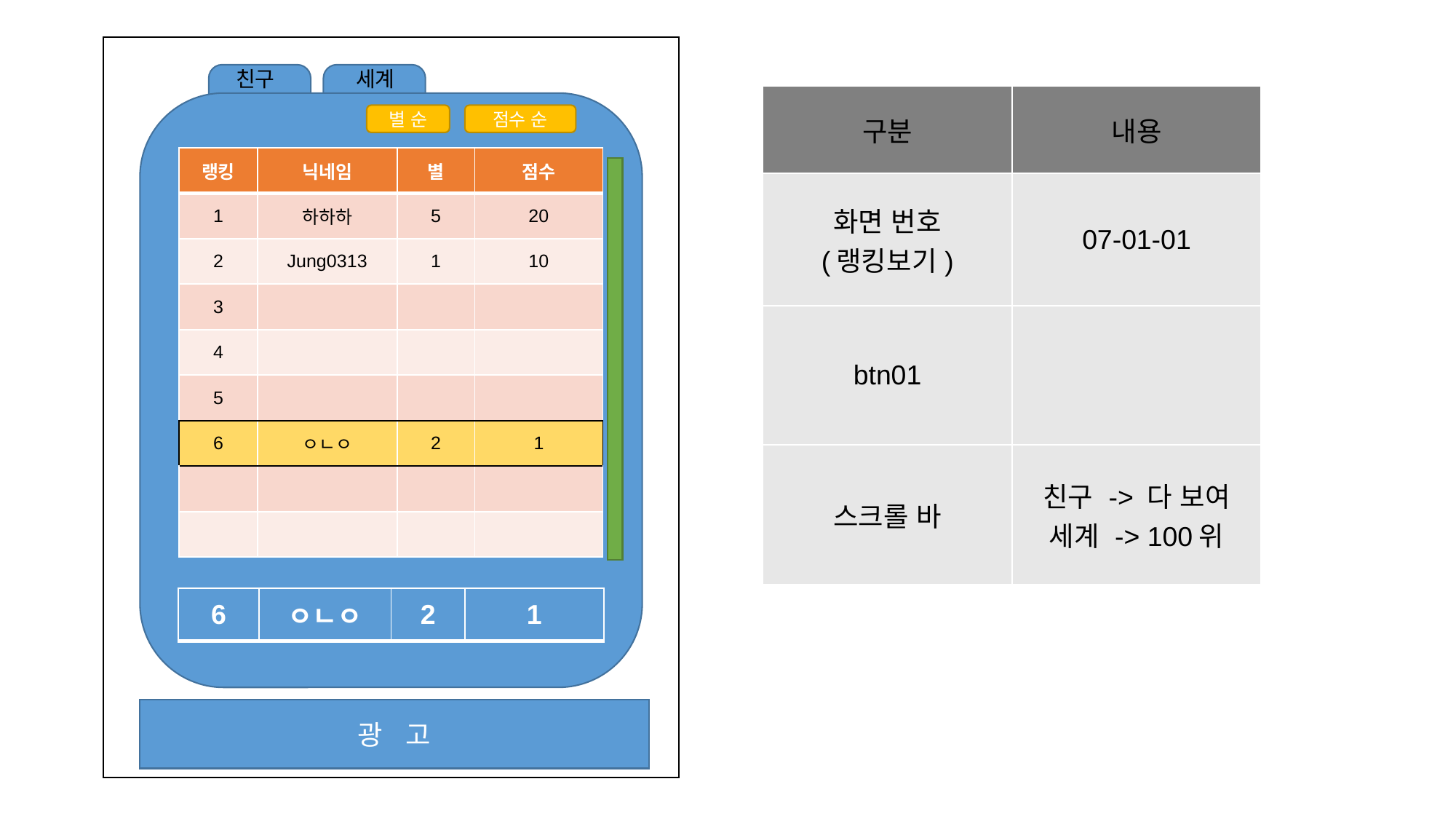

친구
세계

| 구분 | 내용 |
| --- | --- |
| 화면 번호 (랭킹보기) | 07-01-01 |
| btn01 |  |
| 스크롤 바 | 친구 -> 다 보여 세계 -> 100위 |

별 순
점수 순
| 랭킹 | 닉네임 | 별 | 점수 |
| --- | --- | --- | --- |
| 1 | 하하하 | 5 | 20 |
| 2 | Jung0313 | 1 | 10 |
| 3 |  |  |  |
| 4 |  |  |  |
| 5 |  |  |  |
| 6 | ㅇㄴㅇ | 2 | 1 |
|  |  |  |  |
|  |  |  |  |

| 6 | ㅇㄴㅇ | 2 | 1 |
| --- | --- | --- | --- |
광   고